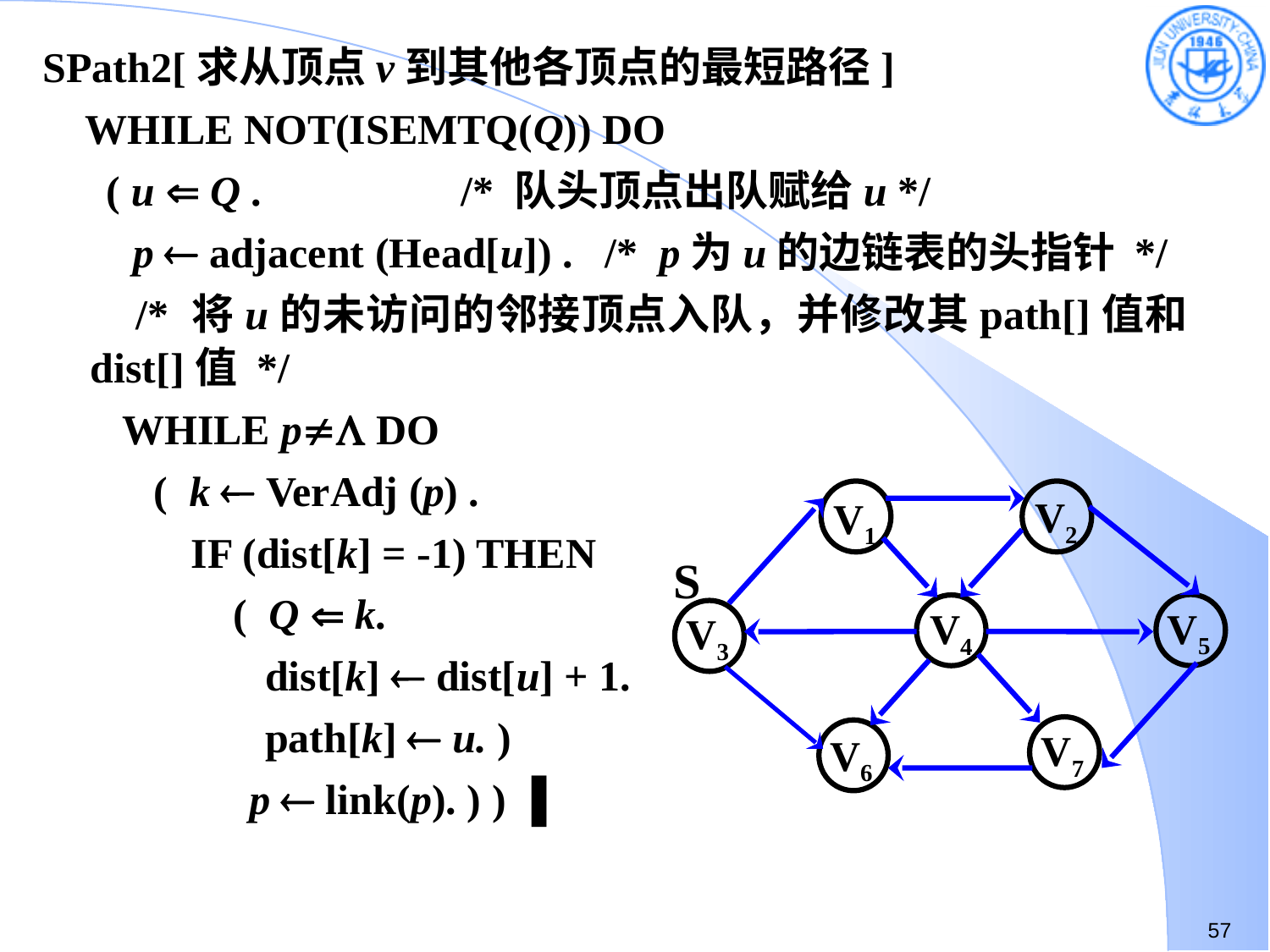

SPath2[求从顶点v到其他各顶点的最短路径]
    WHILE NOT(ISEMTQ(Q)) DO
      ( u ⇐ Q .   	           /* 队头顶点出队赋给u */
	    p ← adjacent (Head[u]) .   /*  p为u的边链表的头指针 */
	    /* 将u的未访问的邻接顶点入队，并修改其path[]值和dist[]值 */
	   WHILE p≠Λ DO
	      (  k ← VerAdj (p) .
              IF (dist[k] = -1) THEN
                  (  Q ⇐ k.
                     dist[k] ← dist[u] + 1.
                     path[k] ← u. )
		   p ← link(p). ) ) ▐

V1
V2

S

V5
V4
V3

V7
V6